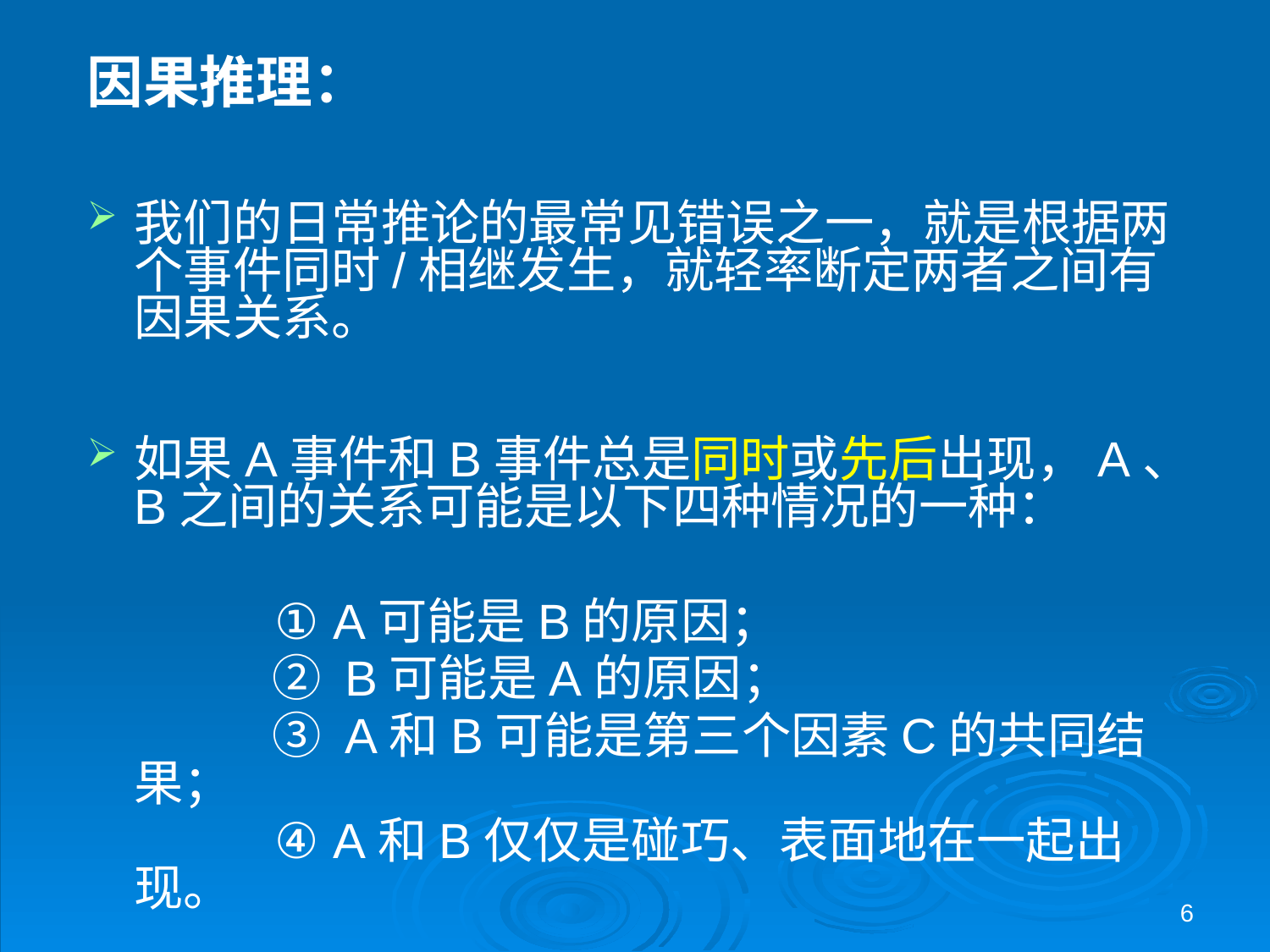

因果推理：

我们的日常推论的最常见错误之一，就是根据两个事件同时/相继发生，就轻率断定两者之间有因果关系。

如果A事件和B事件总是同时或先后出现，A、B之间的关系可能是以下四种情况的一种：

		 ① A可能是B的原因；
	　	 ② B可能是A的原因；
	　	 ③ A和B可能是第三个因素C的共同结果；
		 ④ A和B仅仅是碰巧、表面地在一起出现。
6